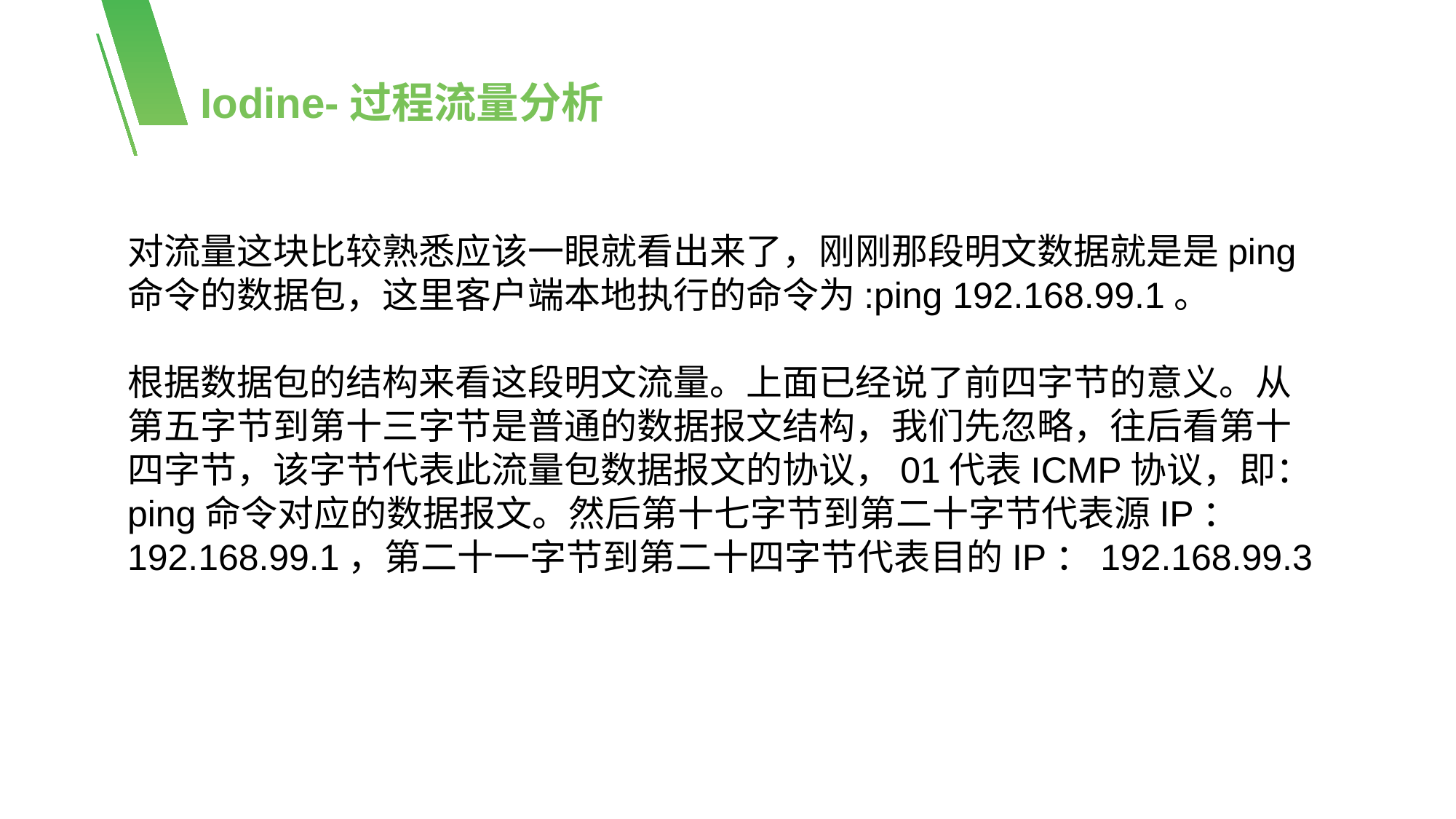

Iodine-过程流量分析
对流量这块比较熟悉应该一眼就看出来了，刚刚那段明文数据就是是ping命令的数据包，这里客户端本地执行的命令为:ping 192.168.99.1。

根据数据包的结构来看这段明文流量。上面已经说了前四字节的意义。从第五字节到第十三字节是普通的数据报文结构，我们先忽略，往后看第十四字节，该字节代表此流量包数据报文的协议，01代表ICMP协议，即：ping命令对应的数据报文。然后第十七字节到第二十字节代表源IP：192.168.99.1，第二十一字节到第二十四字节代表目的IP：192.168.99.3